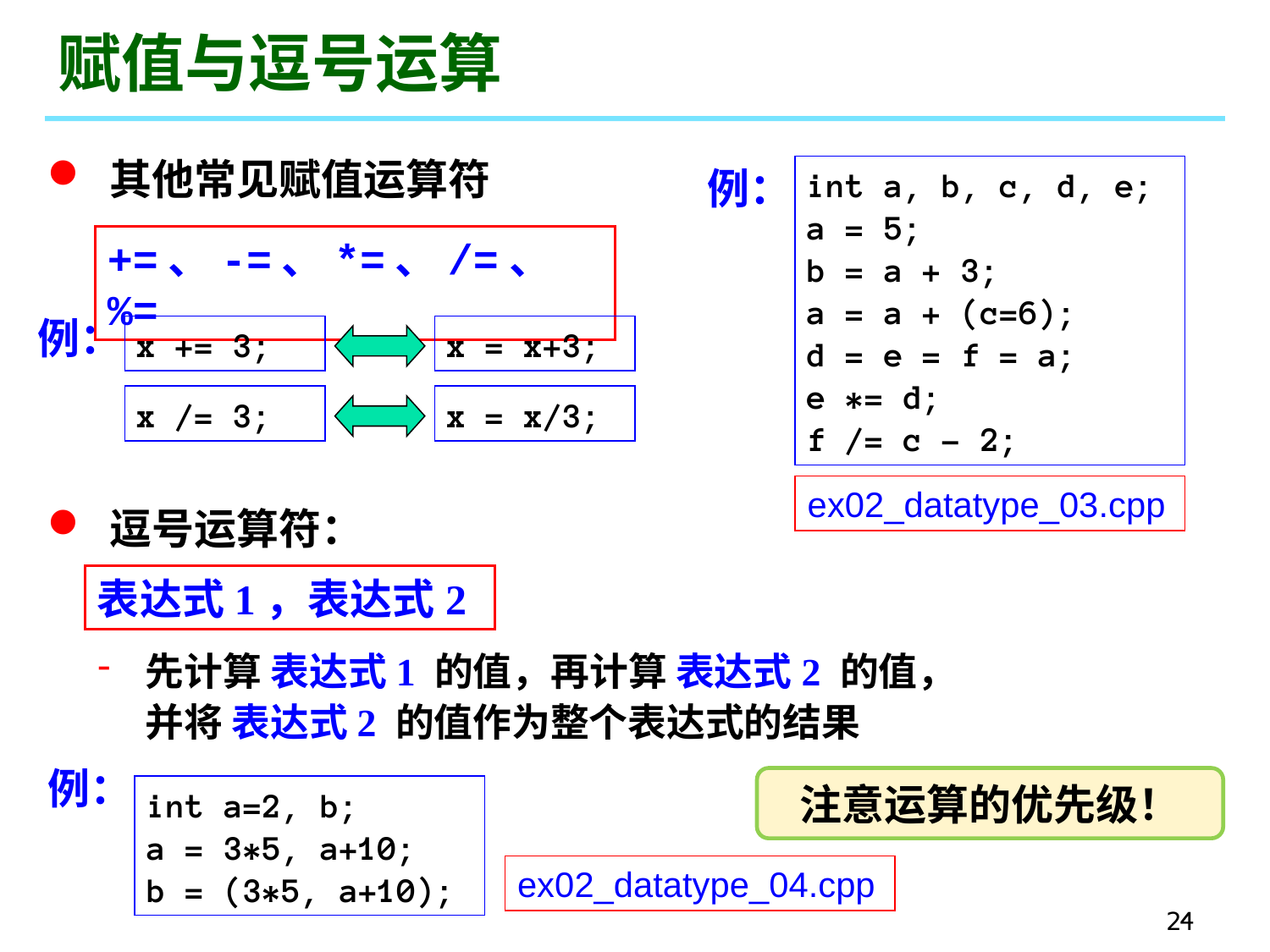

# 赋值与逗号运算
 其他常见赋值运算符
例：
int a, b, c, d, e;
a = 5;
b = a + 3;
a = a + (c=6);
d = e = f = a;
e *= d;
f /= c - 2;
+=、-=、*=、/=、%=
例：
x += 3;
x = x+3;

x /= 3;
x = x/3;

 逗号运算符：
ex02_datatype_03.cpp
表达式1，表达式2
 先计算 表达式1 的值，再计算 表达式2 的值，
  并将 表达式2 的值作为整个表达式的结果
例：
注意运算的优先级！
int a=2, b;
a = 3*5, a+10;
b = (3*5, a+10);
ex02_datatype_04.cpp
24